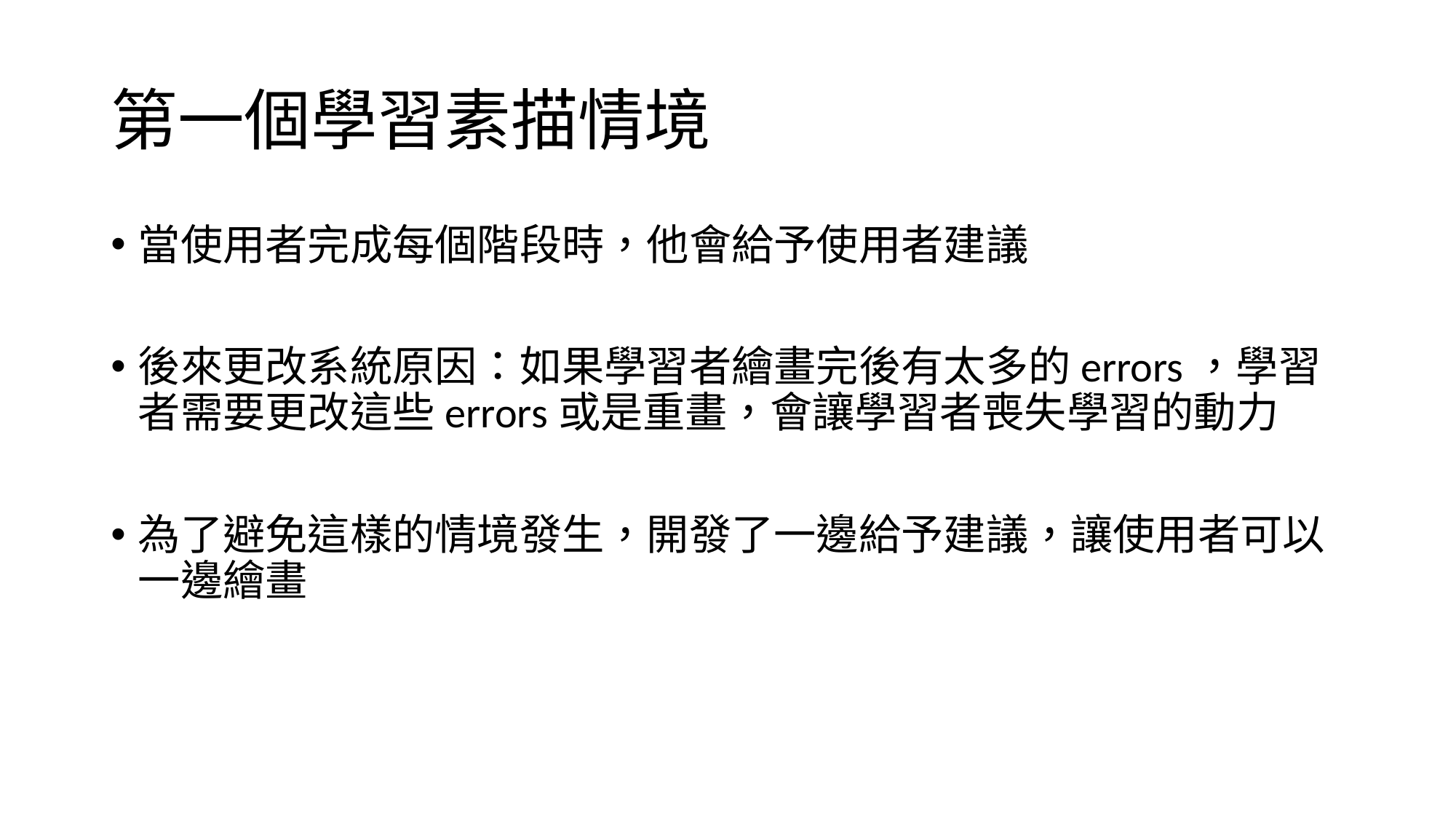

# 第一個學習素描情境
當使用者完成每個階段時，他會給予使用者建議

後來更改系統原因：如果學習者繪畫完後有太多的errors，學習者需要更改這些errors或是重畫，會讓學習者喪失學習的動力

為了避免這樣的情境發生，開發了一邊給予建議，讓使用者可以一邊繪畫